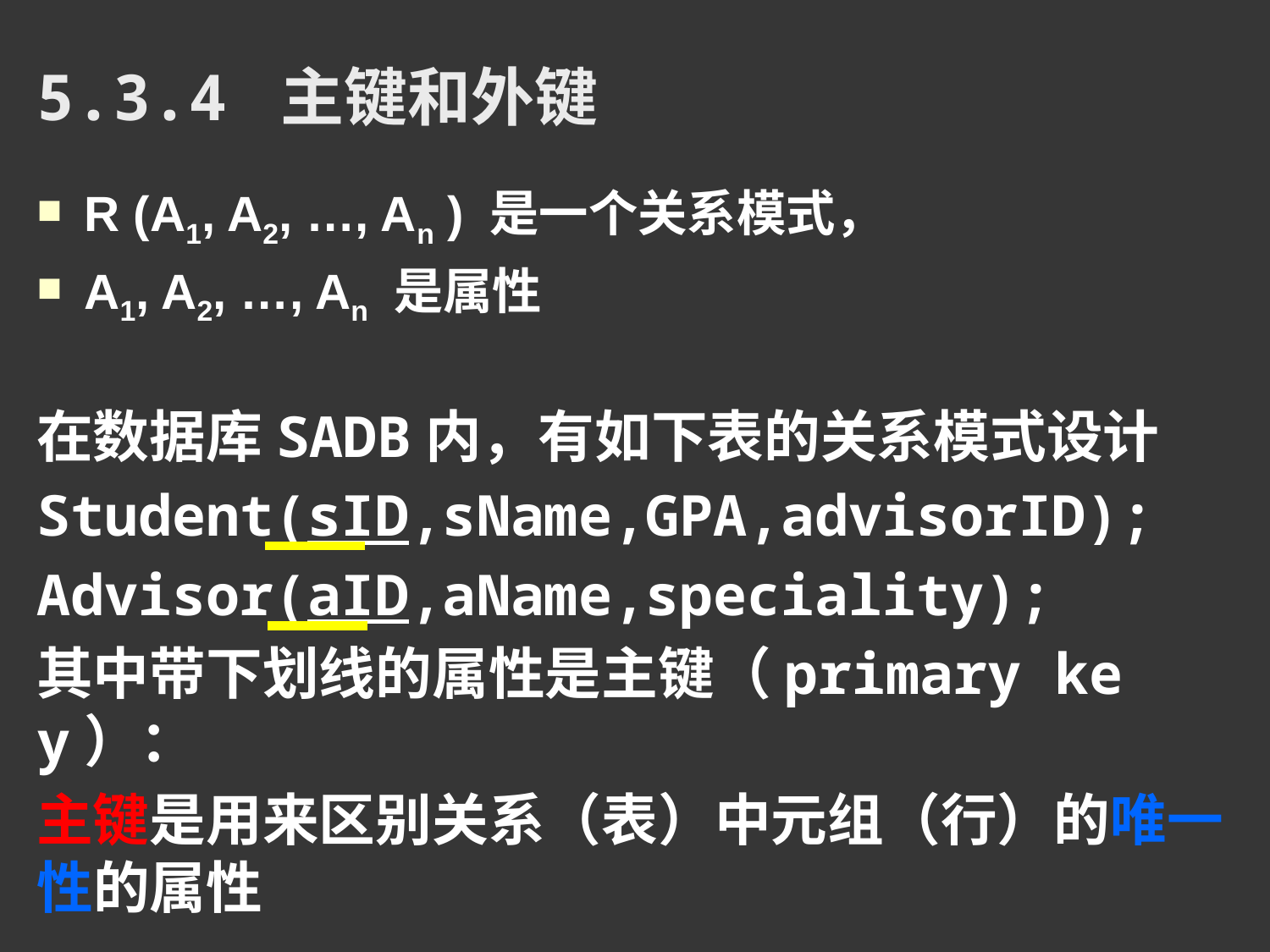

# 5.3.4 主键和外键
R (A1, A2, …, An ) 是一个关系模式，
A1, A2, …, An 是属性

在数据库SADB内，有如下表的关系模式设计
Student(sID,sName,GPA,advisorID);
Advisor(aID,aName,speciality);
其中带下划线的属性是主键（primary key）：
主键是用来区别关系（表）中元组（行）的唯一性的属性